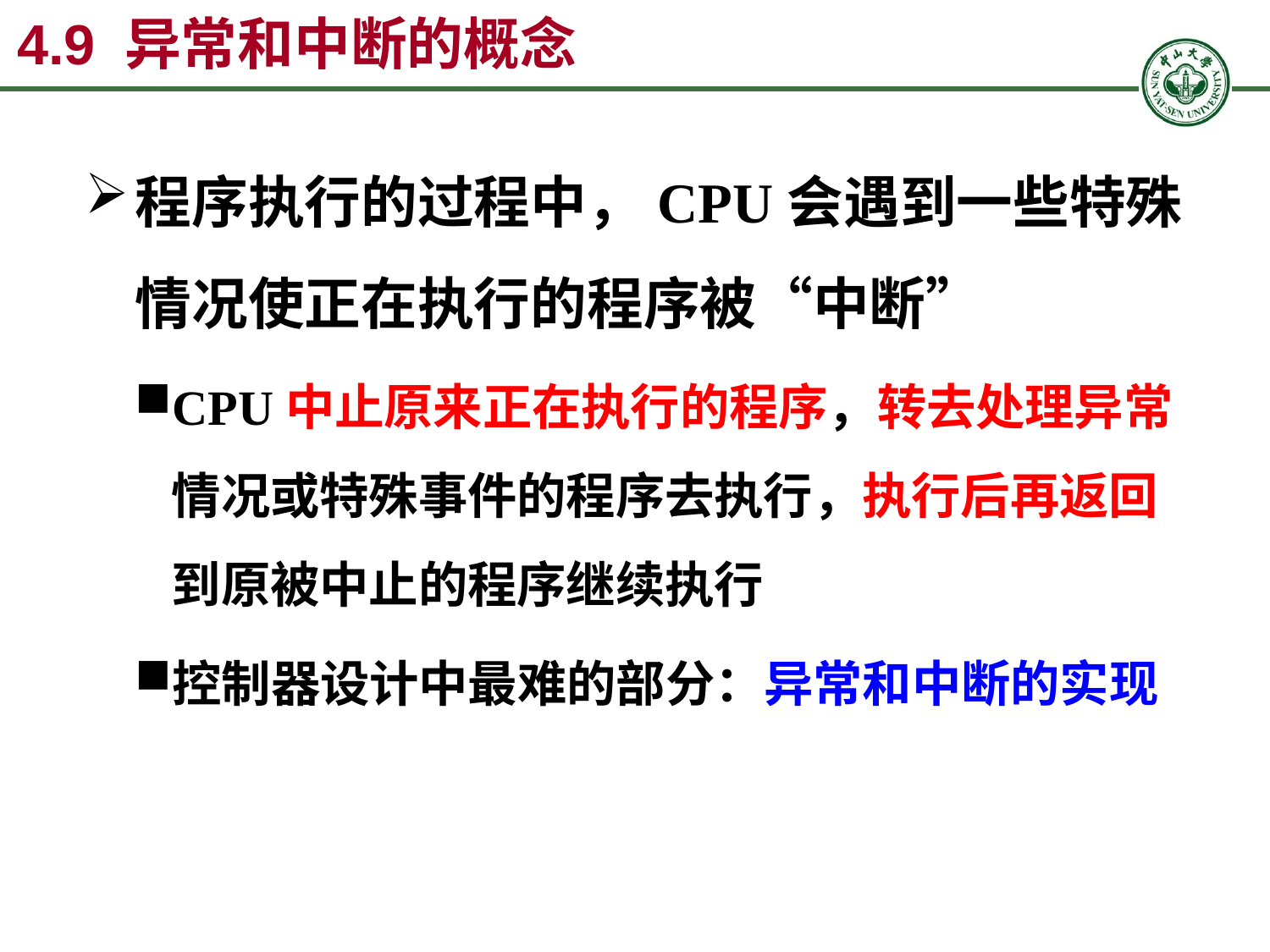

# 4.9 异常和中断的概念
程序执行的过程中，CPU会遇到一些特殊情况使正在执行的程序被“中断”
CPU中止原来正在执行的程序，转去处理异常情况或特殊事件的程序去执行，执行后再返回到原被中止的程序继续执行
控制器设计中最难的部分：异常和中断的实现